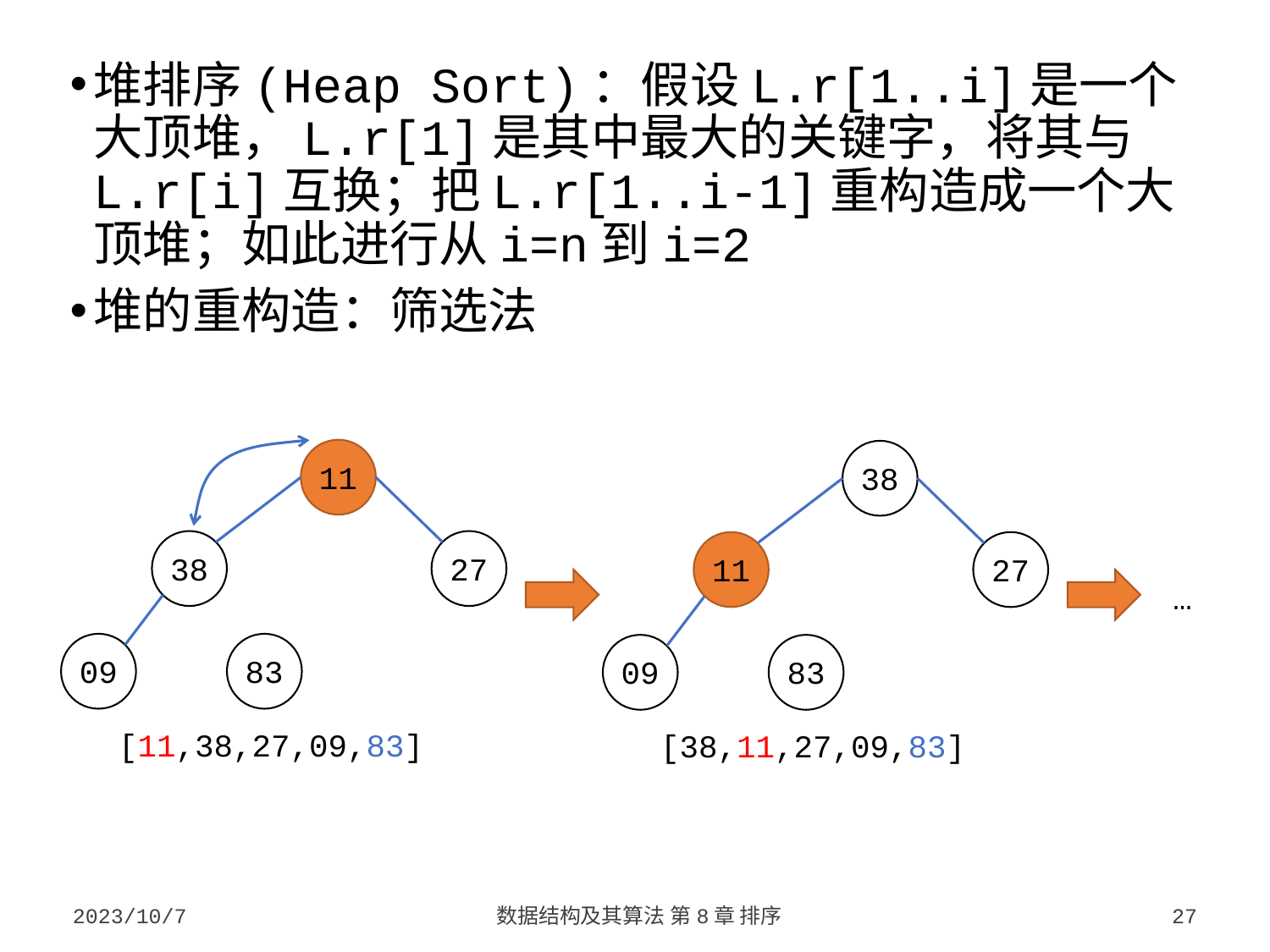

堆排序(Heap Sort)：假设L.r[1..i]是一个大顶堆，L.r[1]是其中最大的关键字，将其与L.r[i]互换；把L.r[1..i-1]重构造成一个大顶堆；如此进行从i=n到i=2
堆的重构造：筛选法

11

38

27

09

83
[11,38,27,09,83]

38

11

27

09

83
[38,11,27,09,83]

…
2023/10/7
数据结构及其算法 第8章 排序
27